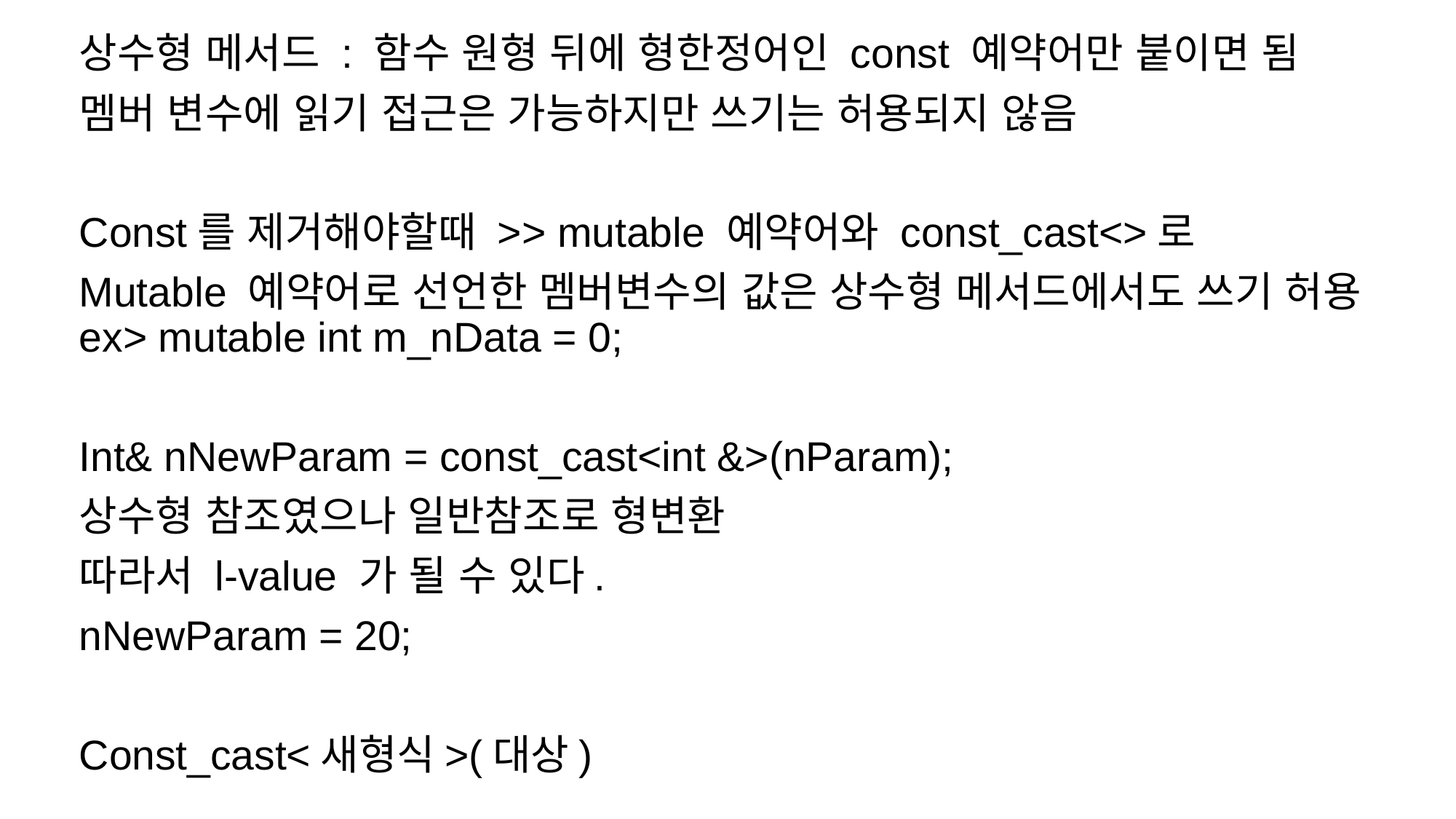

상수형 메서드 : 함수 원형 뒤에 형한정어인 const 예약어만 붙이면 됨
멤버 변수에 읽기 접근은 가능하지만 쓰기는 허용되지 않음

Const를 제거해야할때 >> mutable 예약어와 const_cast<>로
Mutable 예약어로 선언한 멤버변수의 값은 상수형 메서드에서도 쓰기 허용 ex> mutable int m_nData = 0;

Int& nNewParam = const_cast<int &>(nParam);
상수형 참조였으나 일반참조로 형변환
따라서 l-value 가 될 수 있다.
nNewParam = 20;

Const_cast<새형식>(대상)